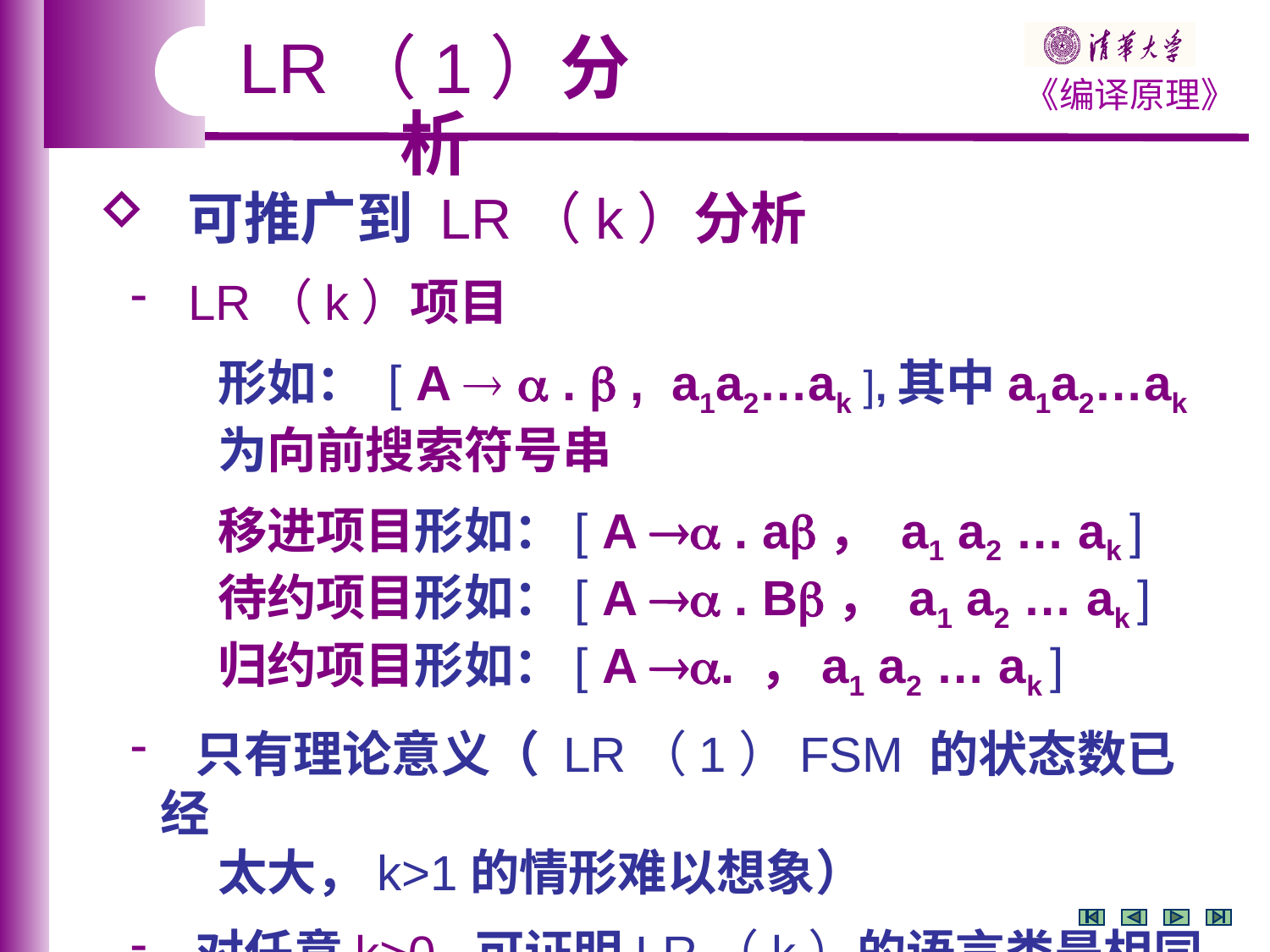

LR（1）分析
  可推广到 LR（k）分析

  LR（k）项目

    形如： [ A → α . β ,  a1a2…ak ],其中a1a2…ak
    为向前搜索符号串

    移进项目形如：[ A →α . aβ， a1 a2 … ak ]
    待约项目形如：[ A →α . Bβ， a1 a2 … ak ]
    归约项目形如：[ A →α. ，a1 a2 … ak ]

  只有理论意义（ LR（1）FSM 的状态数已经
    太大，k>1的情形难以想象）

  对任意k>0, 可证明LR（k）的语言类是相同的